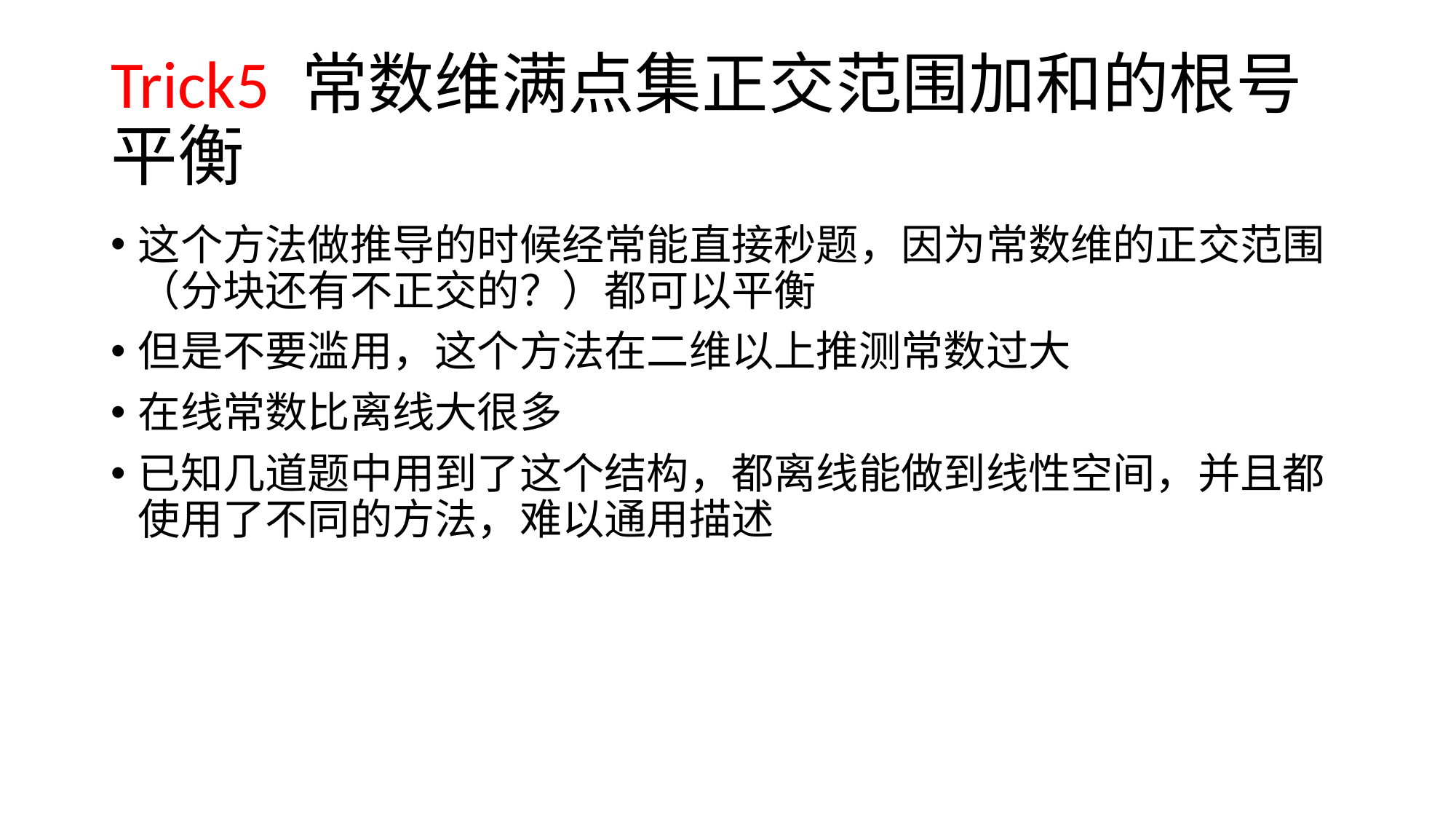

# Trick5 常数维满点集正交范围加和的根号平衡
这个方法做推导的时候经常能直接秒题，因为常数维的正交范围（分块还有不正交的？）都可以平衡
但是不要滥用，这个方法在二维以上推测常数过大
在线常数比离线大很多
已知几道题中用到了这个结构，都离线能做到线性空间，并且都使用了不同的方法，难以通用描述